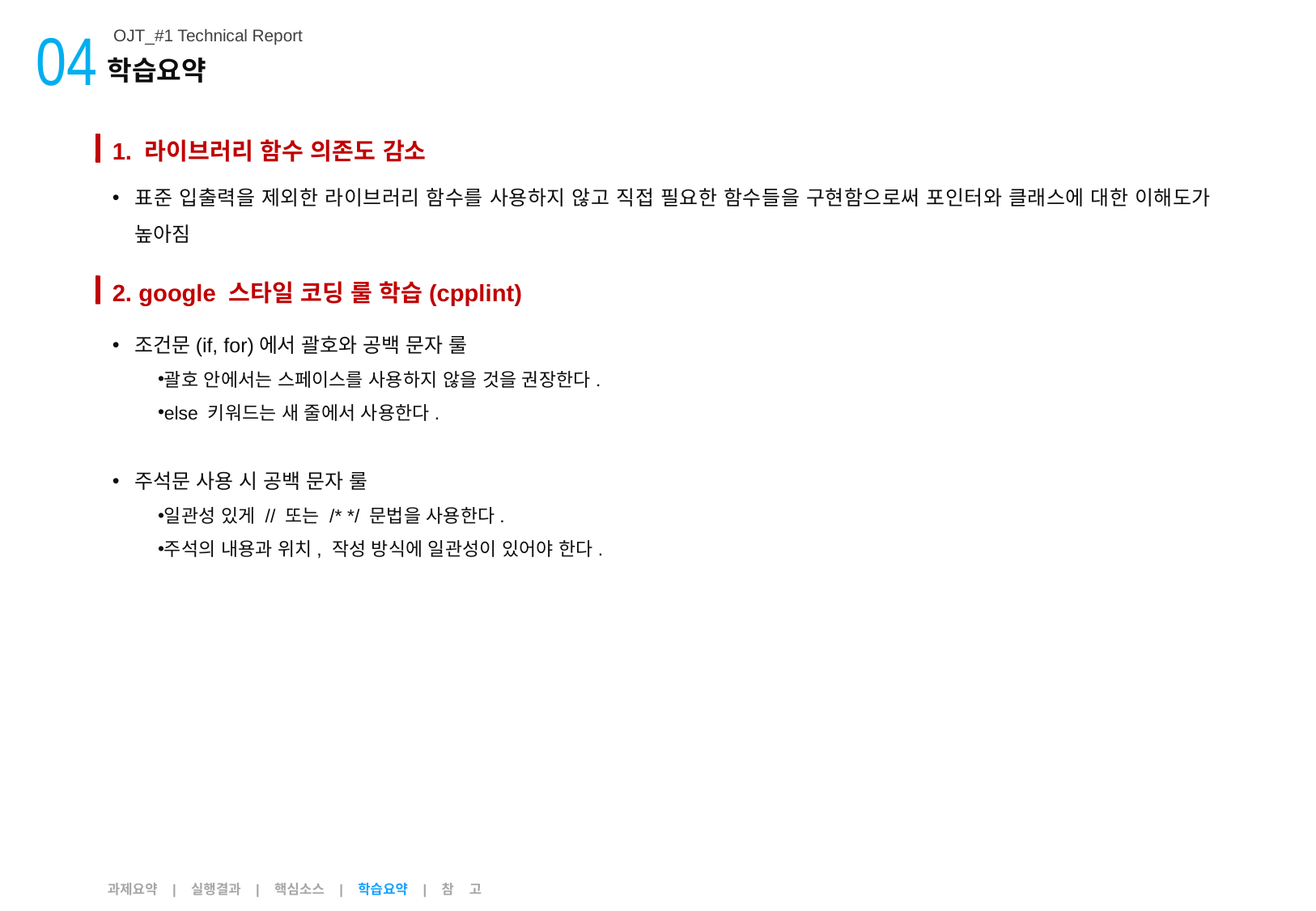

04
OJT_#1 Technical Report
학습요약

1. 라이브러리 함수 의존도 감소

표준 입출력을 제외한 라이브러리 함수를 사용하지 않고 직접 필요한 함수들을 구현함으로써 포인터와 클래스에 대한 이해도가 높아짐

2. google 스타일 코딩 룰 학습(cpplint)
조건문(if, for)에서 괄호와 공백 문자 룰
괄호 안에서는 스페이스를 사용하지 않을 것을 권장한다.
else 키워드는 새 줄에서 사용한다.

주석문 사용 시 공백 문자 룰
일관성 있게 // 또는 /* */ 문법을 사용한다.
주석의 내용과 위치, 작성 방식에 일관성이 있어야 한다.
과제요약   |   실행결과   |   핵심소스   |   학습요약   |   참    고